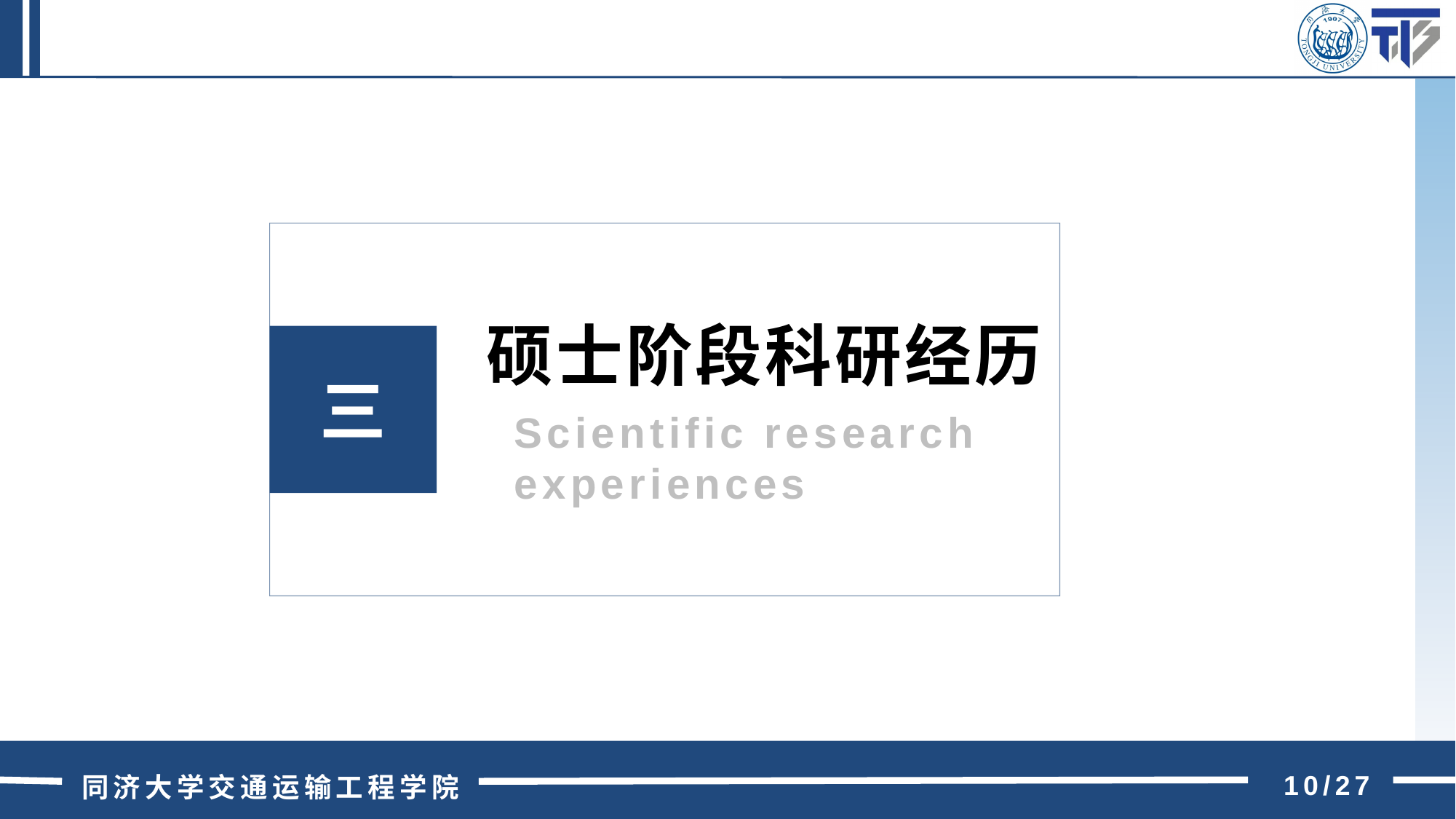

硕士阶段科研经历

三
Scientific research experiences

 10/27
同济大学交通运输工程学院